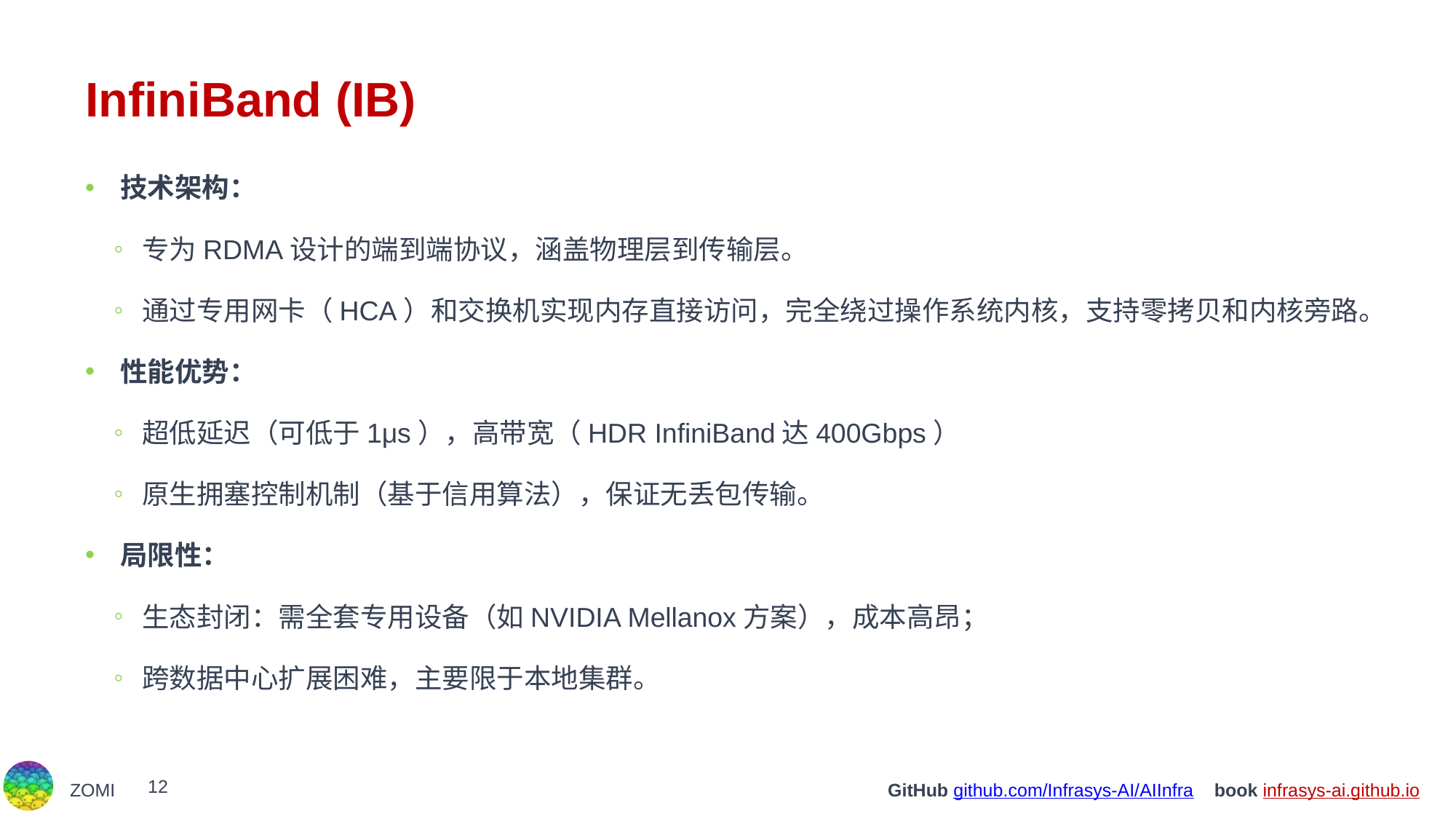

# InfiniBand (IB)​​
​​​技术架构​​：
专为RDMA设计的端到端协议，涵盖物理层到传输层。
通过专用网卡（HCA）和交换机实现内存直接访问，完全绕过操作系统内核，支持零拷贝和内核旁路。
​​性能优势​​：
超低延迟（可低于1μs），高带宽（HDR InfiniBand达400Gbps）
原生拥塞控制机制（基于信用算法），保证无丢包传输。
​​局限性​​：
生态封闭：需全套专用设备（如NVIDIA Mellanox方案），成本高昂；
跨数据中心扩展困难，主要限于本地集群。